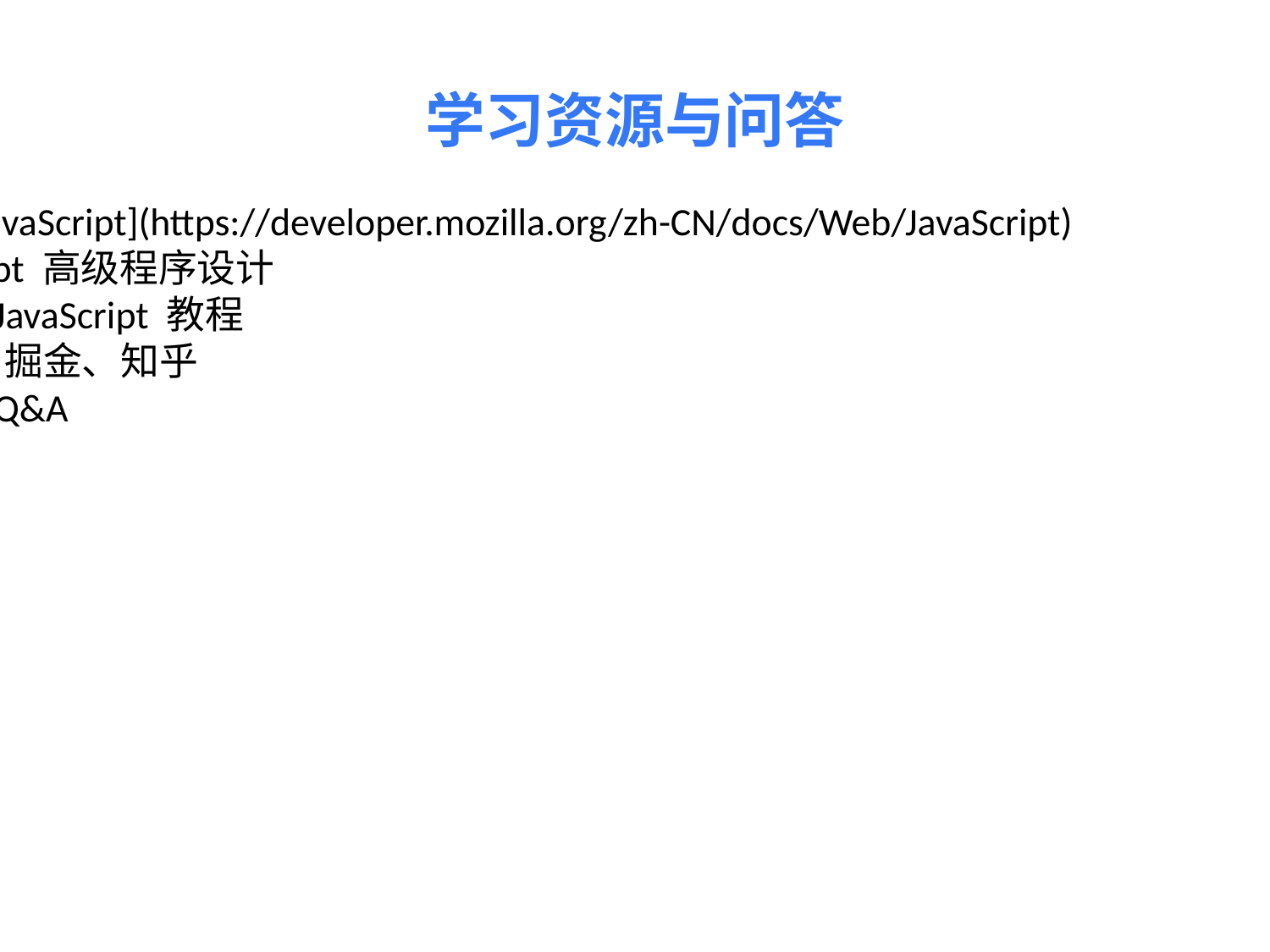

学习资源与问答

• [MDN JavaScript](https://developer.mozilla.org/zh-CN/docs/Web/JavaScript)
• JavaScript 高级程序设计
• 现代 JavaScript 教程
• CSDN、掘金、知乎
• 现场 Q&A